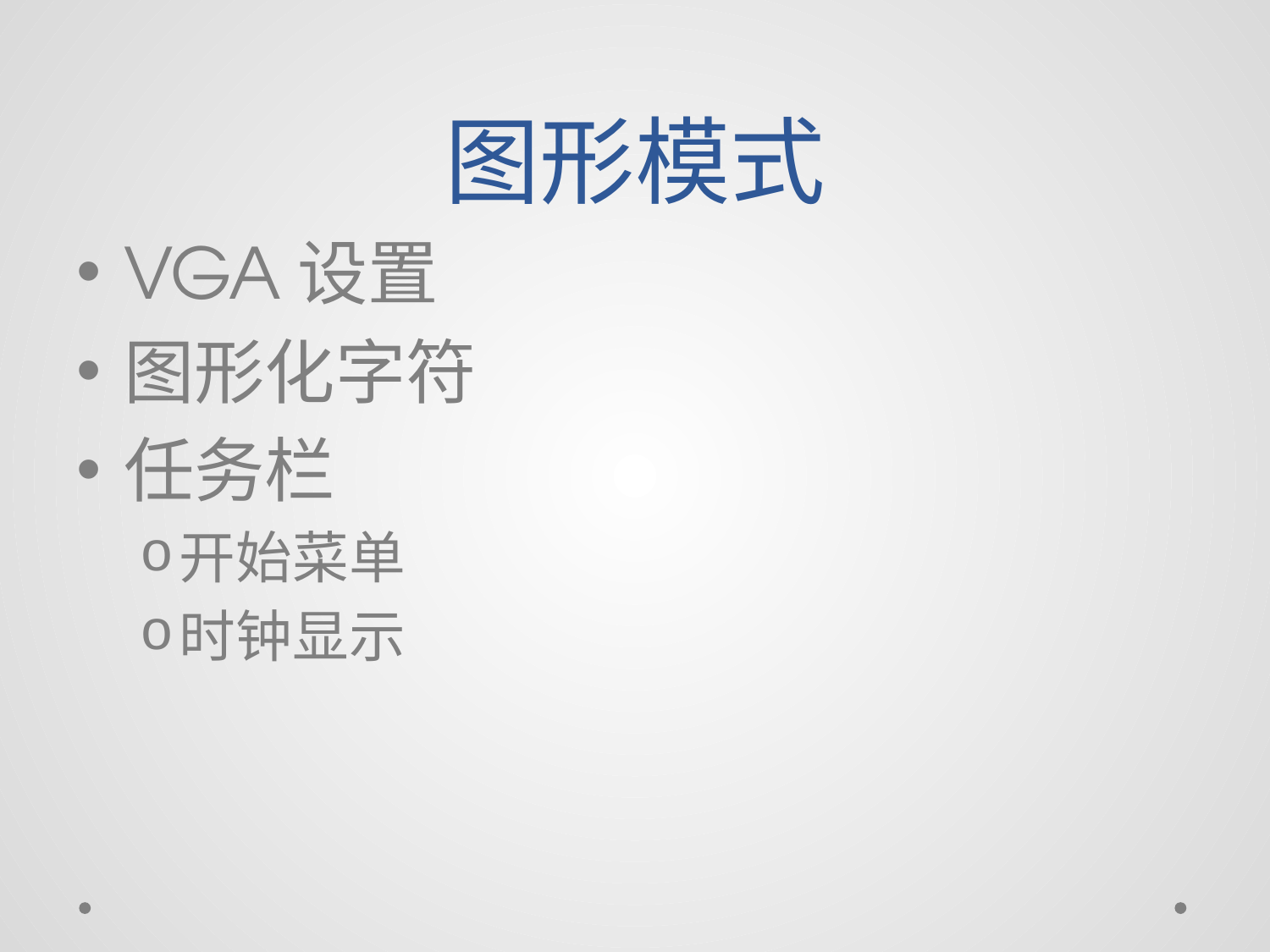

# 图形模式
VGA设置
图形化字符
任务栏
开始菜单
时钟显示